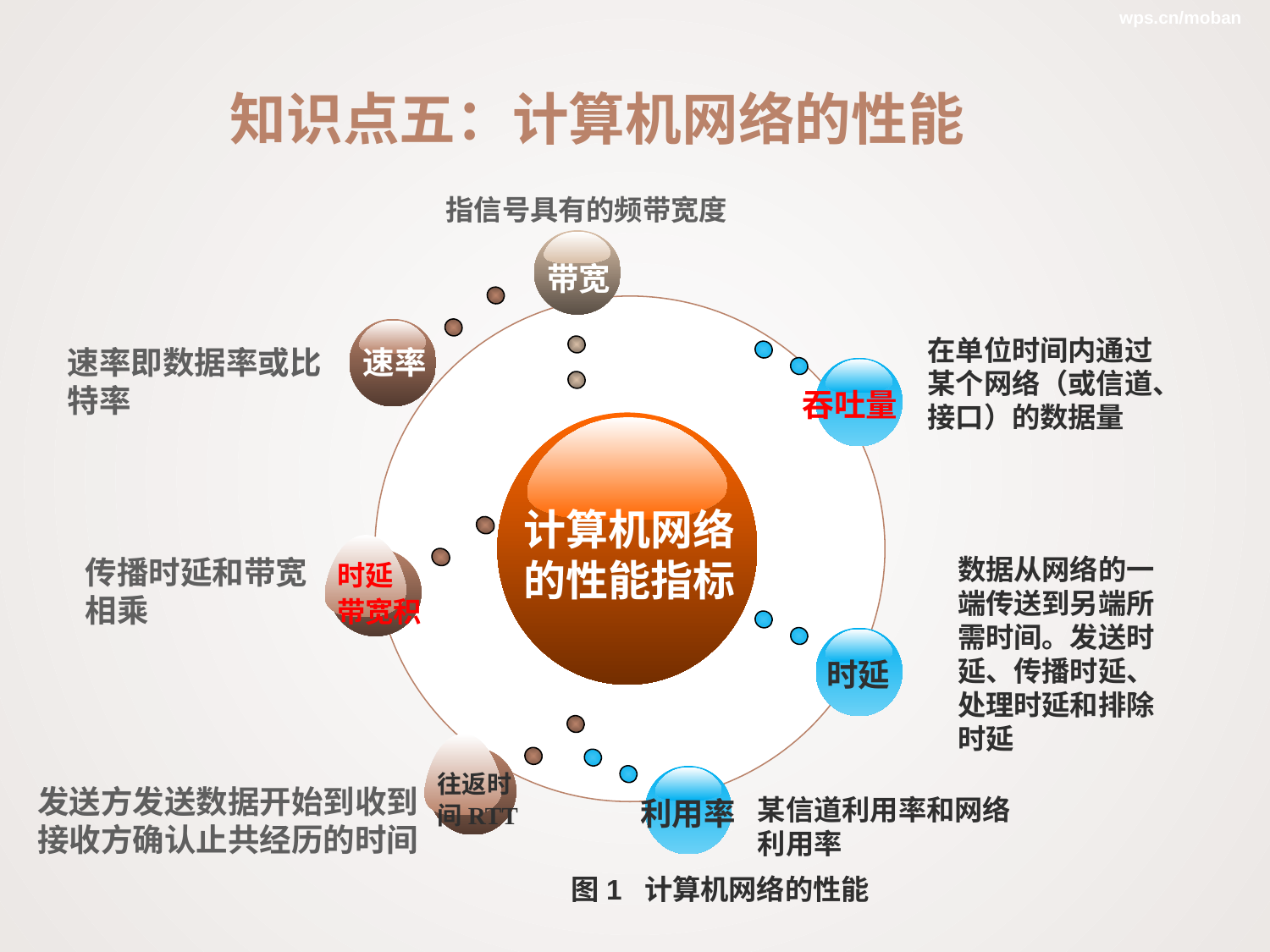

wps.cn/moban
知识点五：计算机网络的性能
#
指信号具有的频带宽度

带宽

速率

速率即数据率或比特率

在单位时间内通过某个网络（或信道、接口）的数据量

吞吐量

计算机网络的性能指标

时延
带宽积

传播时延和带宽相乘
数据从网络的一端传送到另端所需时间。发送时延、传播时延、处理时延和排除时延

时延

往返时
间RTT

利用率
某信道利用率和网络利用率
发送方发送数据开始到收到
接收方确认止共经历的时间
图1  计算机网络的性能